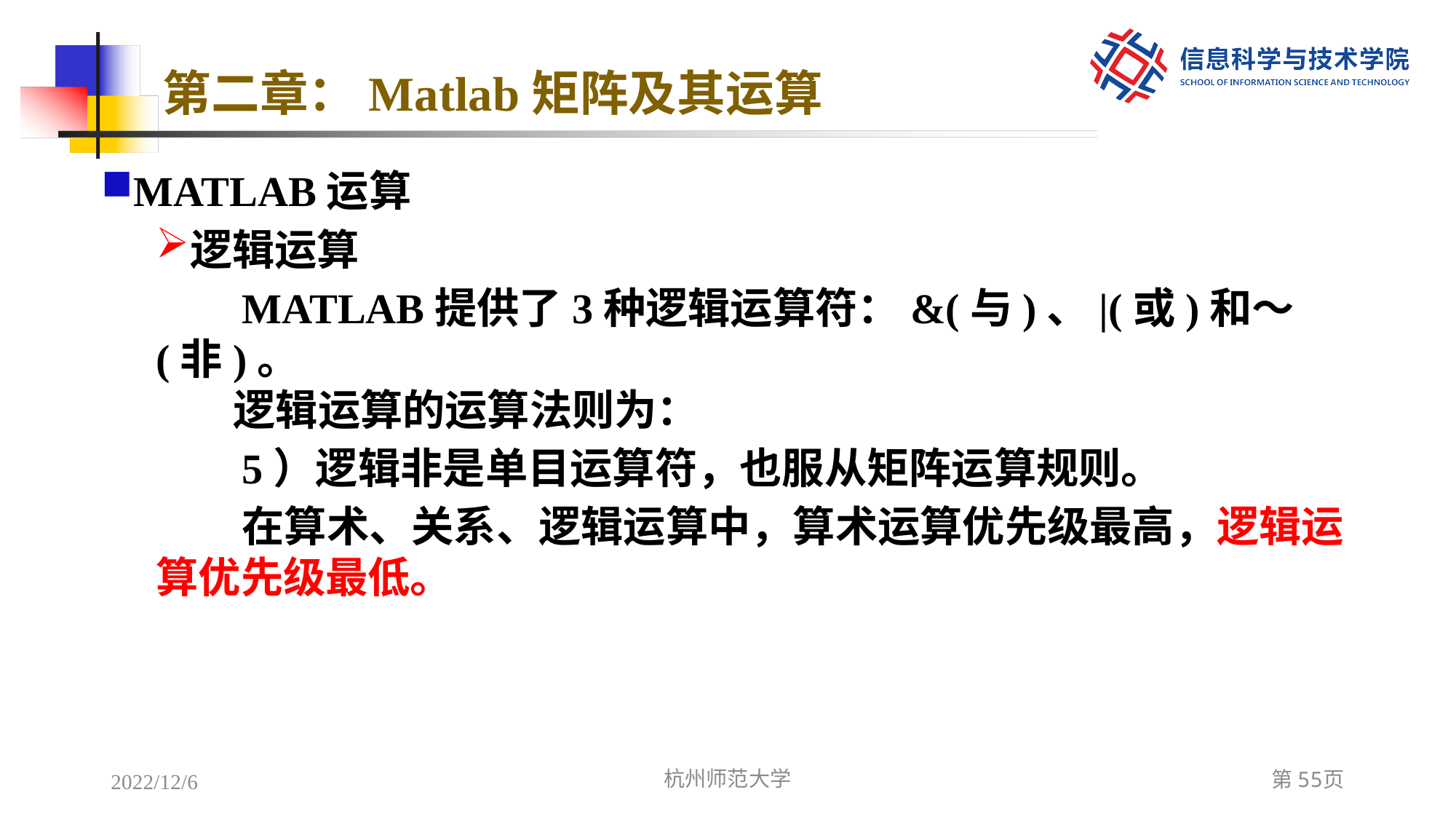

# 第二章：Matlab矩阵及其运算
MATLAB运算
逻辑运算
MATLAB提供了3种逻辑运算符：&(与)、|(或)和～(非)。
        逻辑运算的运算法则为：
5）逻辑非是单目运算符，也服从矩阵运算规则。
在算术、关系、逻辑运算中，算术运算优先级最高，逻辑运算优先级最低。
2022/12/6
杭州师范大学
第55页